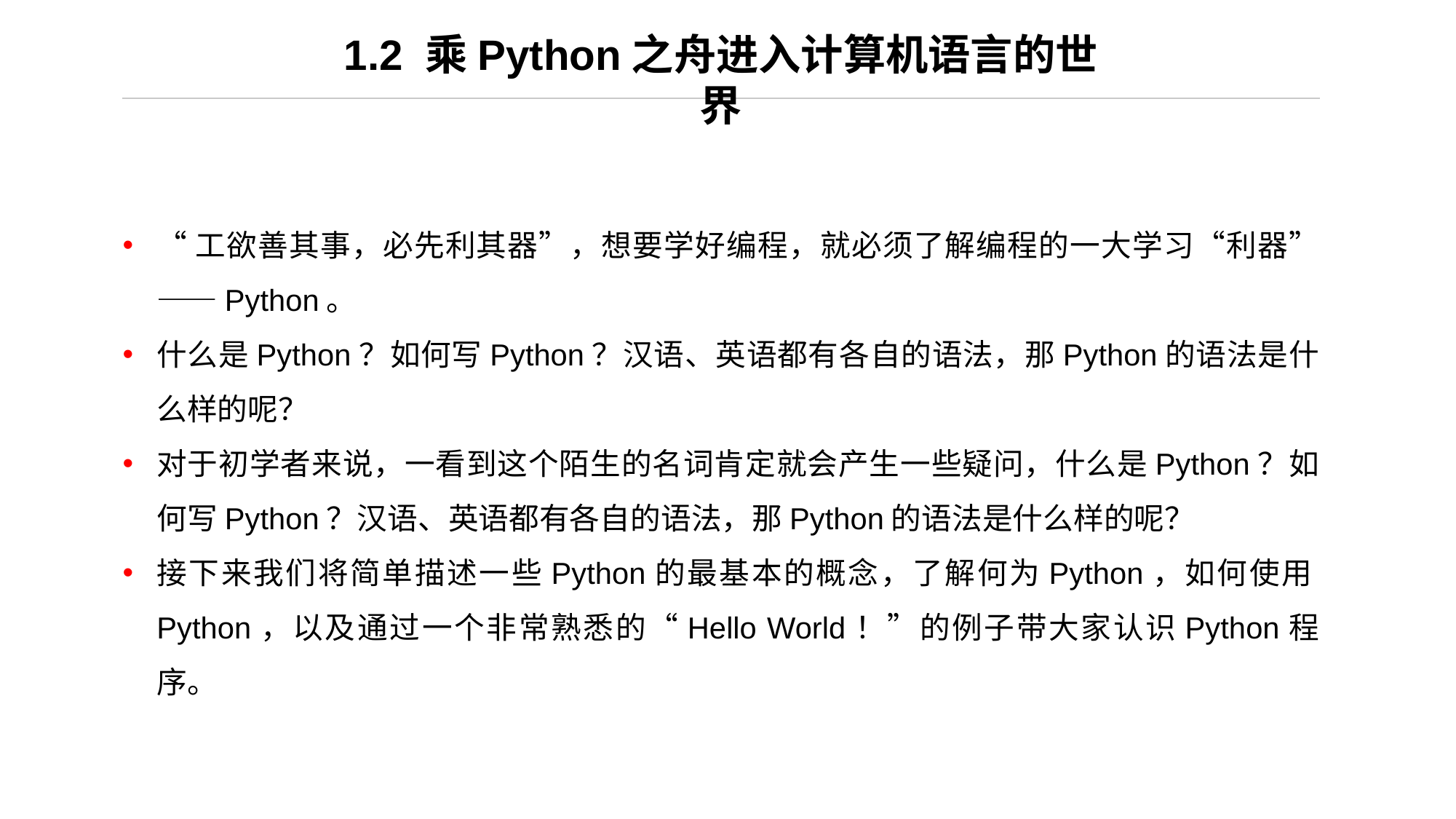

1.2 乘Python之舟进入计算机语言的世界
“工欲善其事，必先利其器”，想要学好编程，就必须了解编程的一大学习“利器”——Python。
什么是Python？如何写Python？汉语、英语都有各自的语法，那Python的语法是什么样的呢？
对于初学者来说，一看到这个陌生的名词肯定就会产生一些疑问，什么是Python？如何写Python？汉语、英语都有各自的语法，那Python的语法是什么样的呢？
接下来我们将简单描述一些Python的最基本的概念，了解何为Python，如何使用Python，以及通过一个非常熟悉的“Hello World！”的例子带大家认识Python程序。